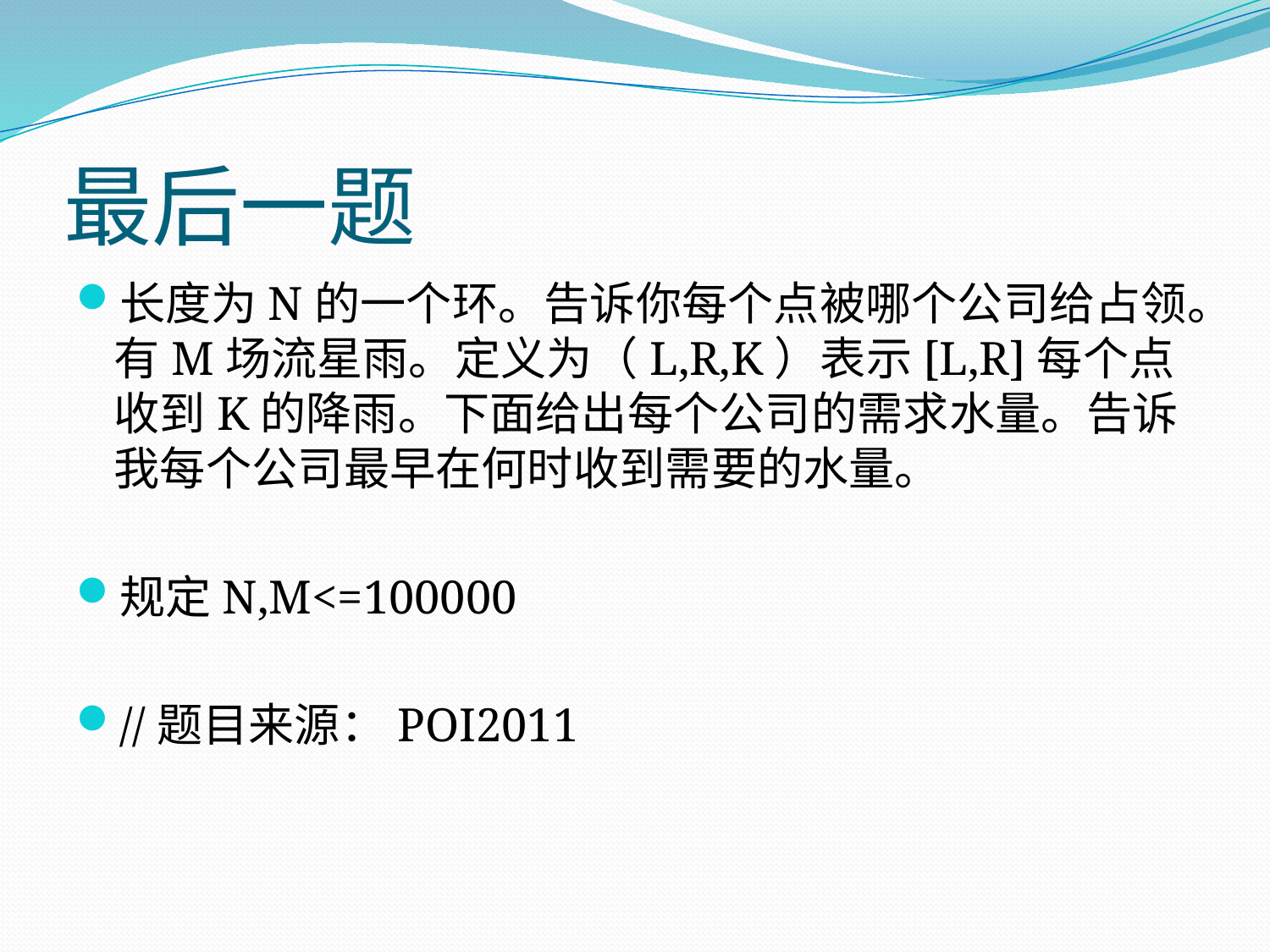

# 最后一题
长度为N的一个环。告诉你每个点被哪个公司给占领。有M场流星雨。定义为（L,R,K）表示[L,R]每个点收到K的降雨。下面给出每个公司的需求水量。告诉我每个公司最早在何时收到需要的水量。

规定N,M<=100000

//题目来源：POI2011